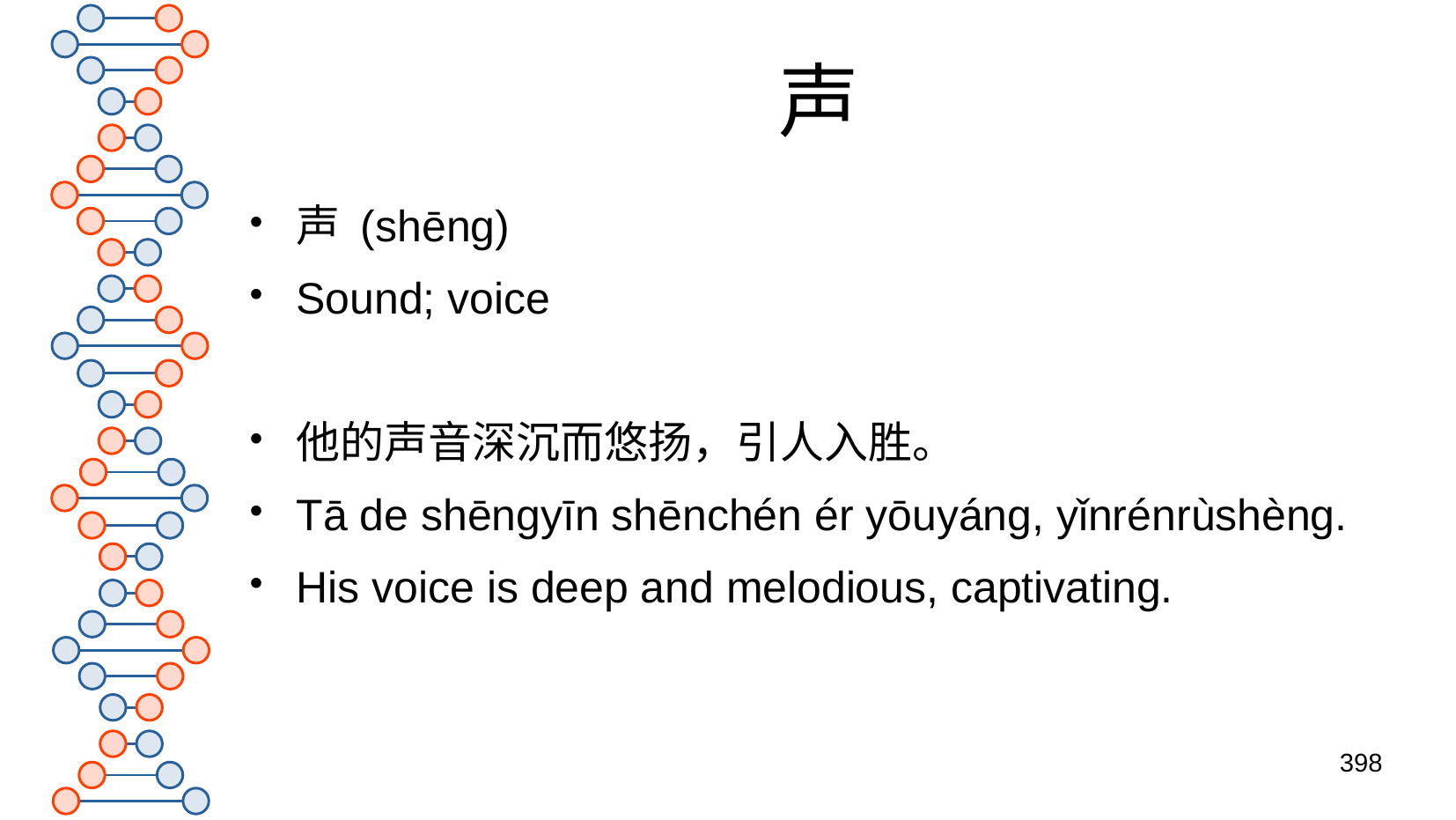

# 声
声 (shēng)
Sound; voice

他的声音深沉而悠扬，引人入胜。
Tā de shēngyīn shēnchén ér yōuyáng, yǐnrénrùshèng.
His voice is deep and melodious, captivating.

398